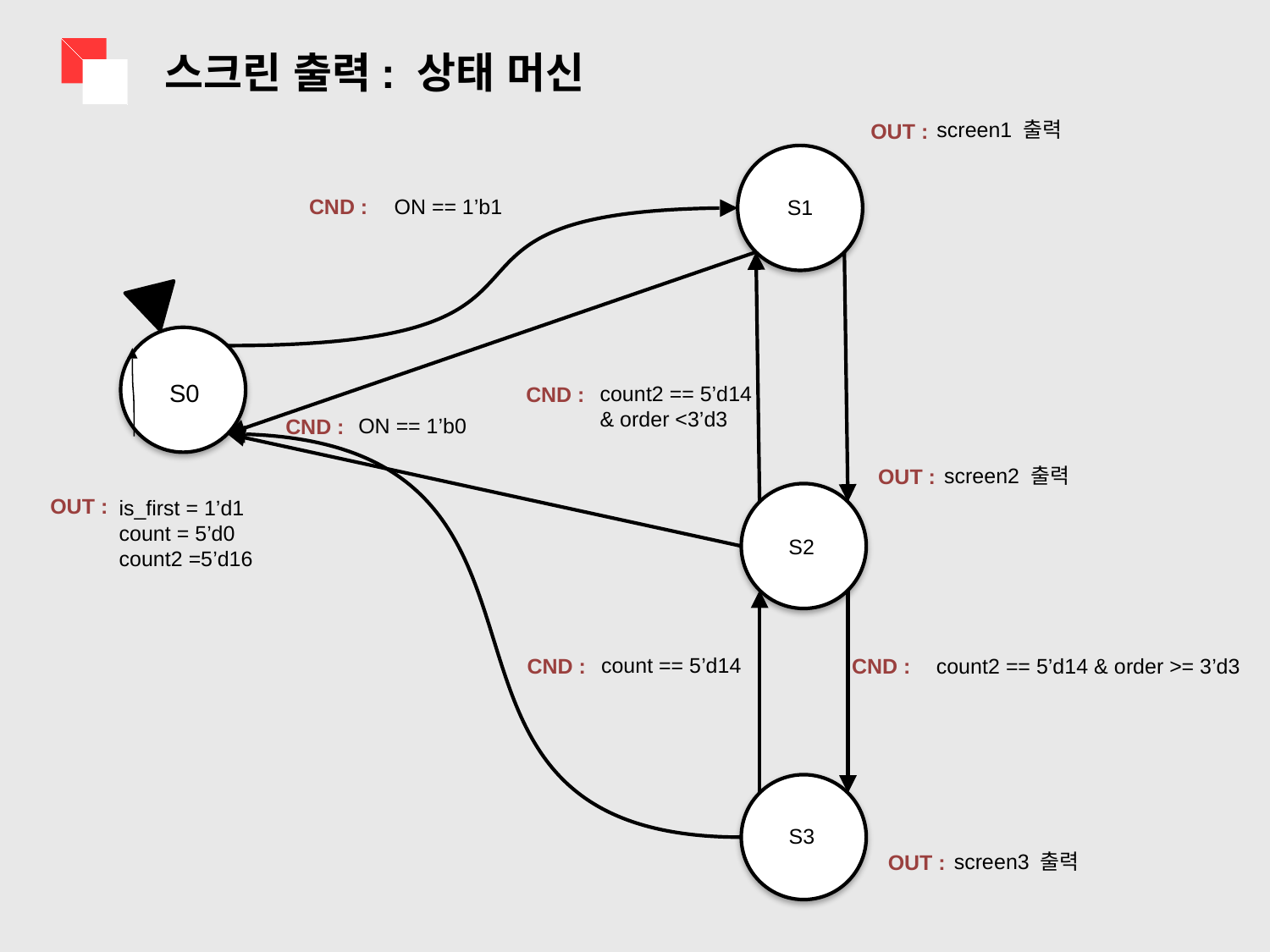

스크린 출력: 상태 머신

screen1 출력

OUT :

S1
ON == 1’b1
CND :

ON == 1’b0
CND :
count2 == 5’d14
& order <3’d3
CND :
screen2 출력

OUT :

S2

S0
OUT :
is_first = 1’d1
count = 5’d0
count2 =5’d16
count == 5’d14
CND :
count2 == 5’d14 & order >= 3’d3
CND :

S3
screen3 출력

OUT :